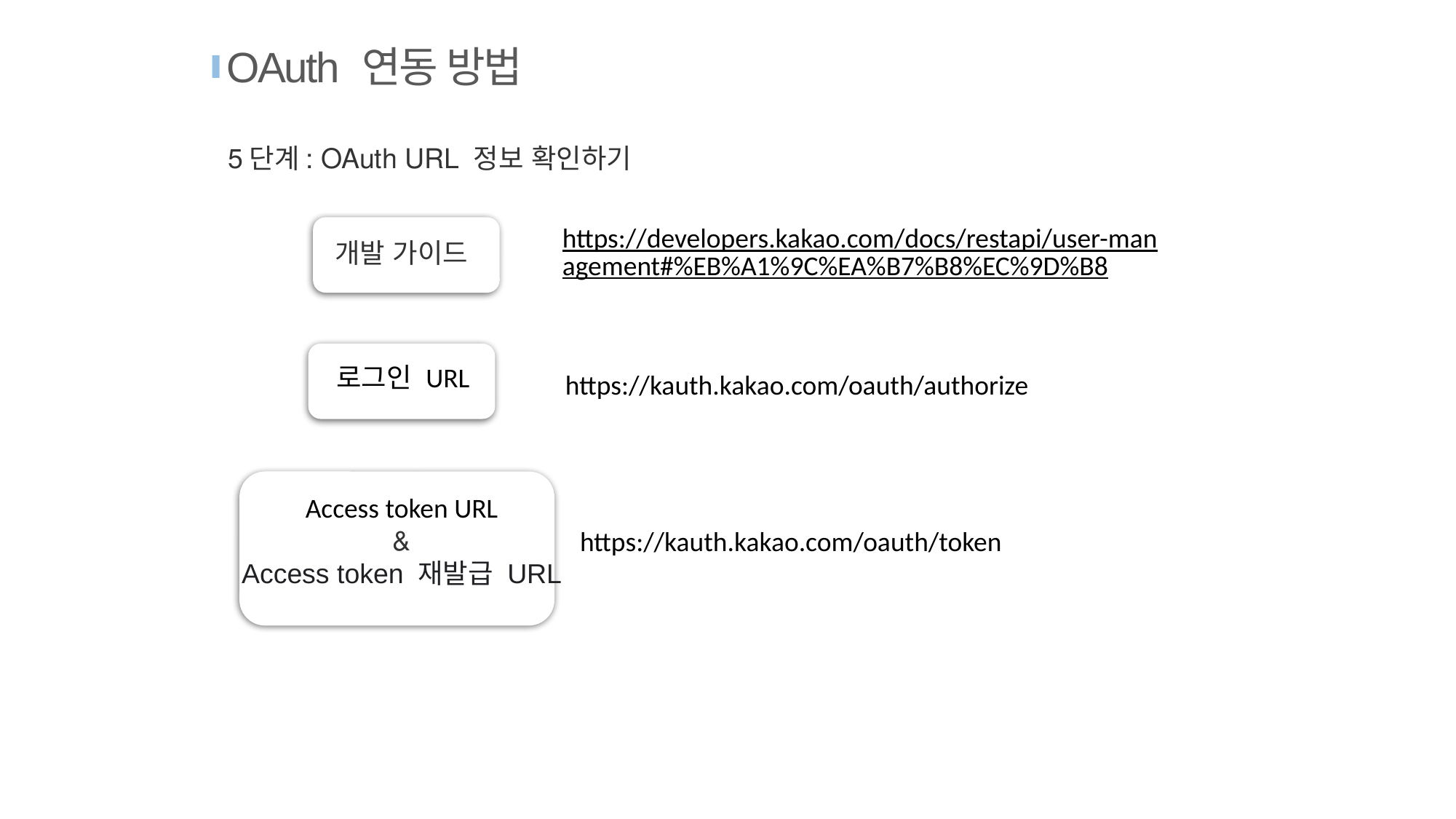

OAuth 연동 방법
5단계: OAuth URL 정보 확인하기
https://developers.kakao.com/docs/restapi/user-management#%EB%A1%9C%EA%B7%B8%EC%9D%B8

개발 가이드

로그인 URL
https://kauth.kakao.com/oauth/authorize

Access token URL
&
Access token 재발급 URL
https://kauth.kakao.com/oauth/token